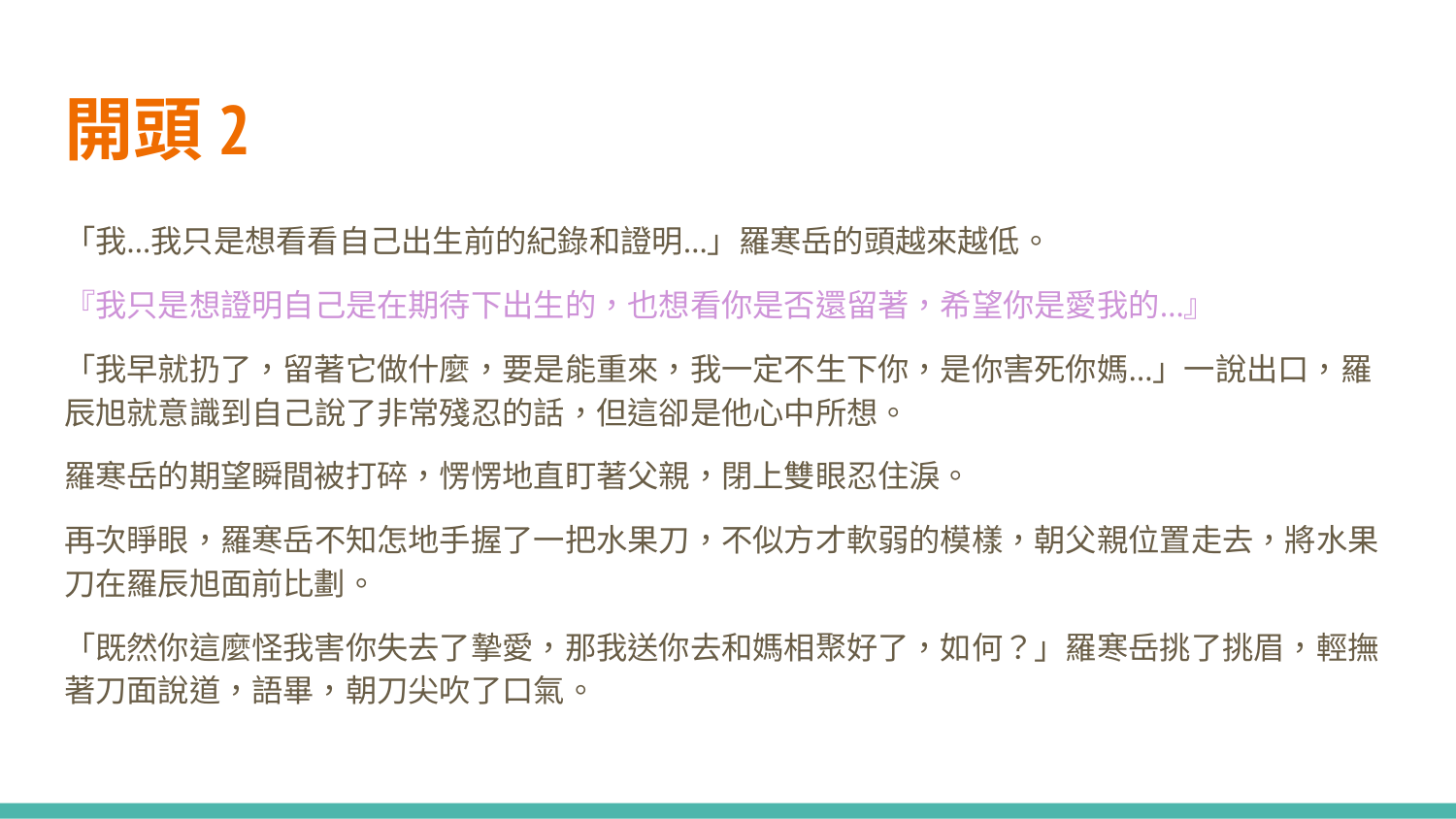

# 開頭2
「我…我只是想看看自己出生前的紀錄和證明…」羅寒岳的頭越來越低。
『我只是想證明自己是在期待下出生的，也想看你是否還留著，希望你是愛我的…』
「我早就扔了，留著它做什麼，要是能重來，我一定不生下你，是你害死你媽…」一說出口，羅辰旭就意識到自己說了非常殘忍的話，但這卻是他心中所想。
羅寒岳的期望瞬間被打碎，愣愣地直盯著父親，閉上雙眼忍住淚。
再次睜眼，羅寒岳不知怎地手握了一把水果刀，不似方才軟弱的模樣，朝父親位置走去，將水果刀在羅辰旭面前比劃。
「既然你這麼怪我害你失去了摯愛，那我送你去和媽相聚好了，如何？」羅寒岳挑了挑眉，輕撫著刀面說道，語畢，朝刀尖吹了口氣。